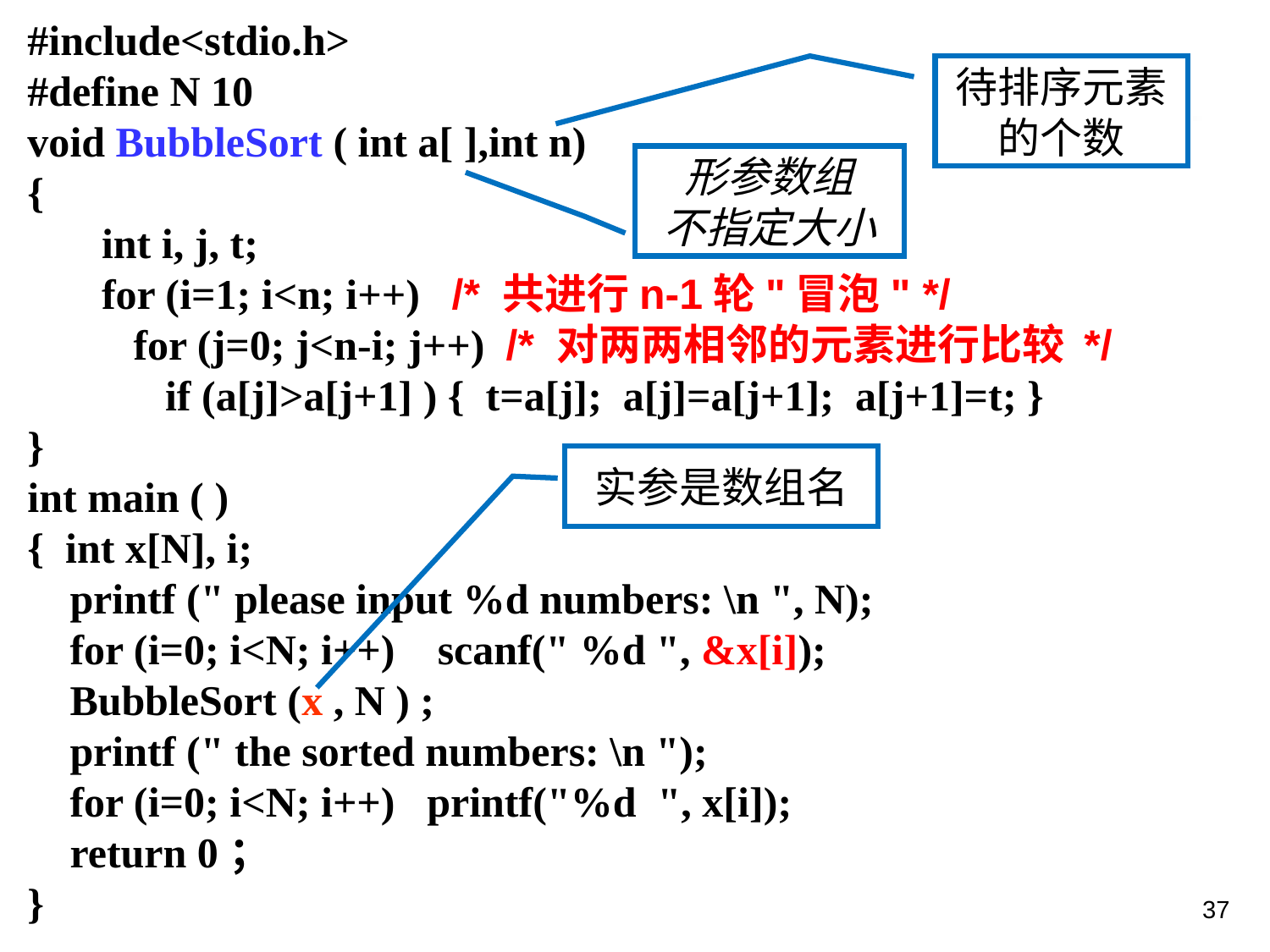

#include<stdio.h>
#define N 10
void BubbleSort ( int a[ ],int n)
{
       int i, j, t;
       for (i=1; i<n; i++)   /* 共进行n-1轮"冒泡" */
          for (j=0; j<n-i; j++)  /* 对两两相邻的元素进行比较 */
             if (a[j]>a[j+1] ) {  t=a[j];  a[j]=a[j+1];  a[j+1]=t; }
}
int main ( )
{  int x[N], i;
    printf (" please input %d numbers: \n ", N);
    for (i=0; i<N; i++)    scanf(" %d ", &x[i]);
    BubbleSort (x , N ) ;
    printf (" the sorted numbers: \n ");
    for (i=0; i<N; i++)   printf("%d  ", x[i]);
    return 0；
}
待排序元素
的个数
形参数组
不指定大小
实参是数组名
37